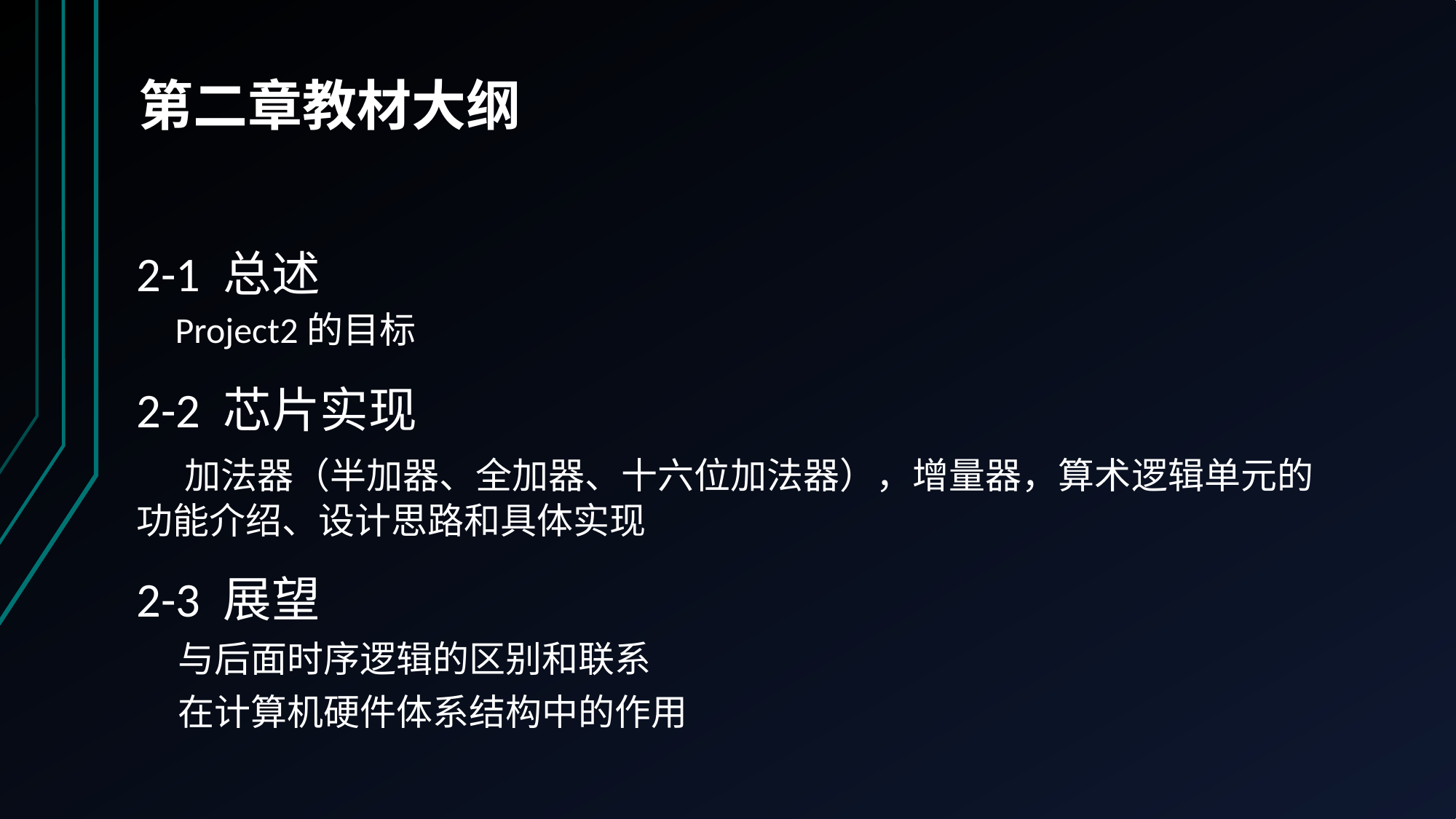

第二章教材大纲
2-1 总述
    Project2的目标
2-2 芯片实现
    加法器（半加器、全加器、十六位加法器），增量器，算术逻辑单元的功能介绍、设计思路和具体实现
2-3 展望
    与后面时序逻辑的区别和联系
    在计算机硬件体系结构中的作用